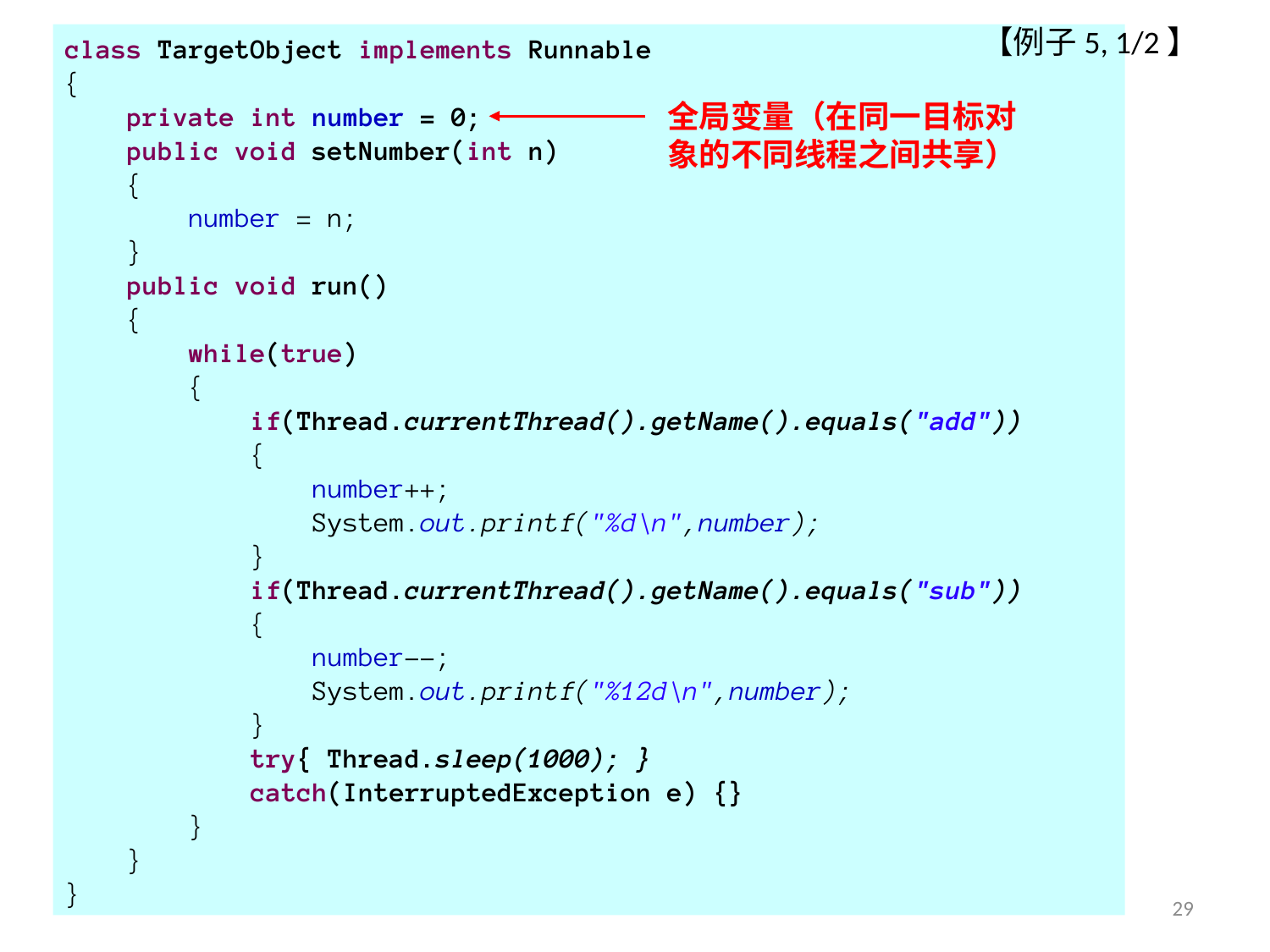

【例子5, 1/2】
class TargetObject implements Runnable
{
    private int number = 0;
    public void setNumber(int n)
    {
        number = n;
    }
    public void run()
    {
        while(true)
        {
            if(Thread.currentThread().getName().equals("add"))
            {
                number++;
                System.out.printf("%d\n",number);
            }
            if(Thread.currentThread().getName().equals("sub"))
            {
                number--;
                System.out.printf("%12d\n",number);
            }
            try{ Thread.sleep(1000); }
            catch(InterruptedException e) {}
        }
    }
}
# 8.5 Runnable接口
全局变量（在同一目标对象的不同线程之间共享）
29